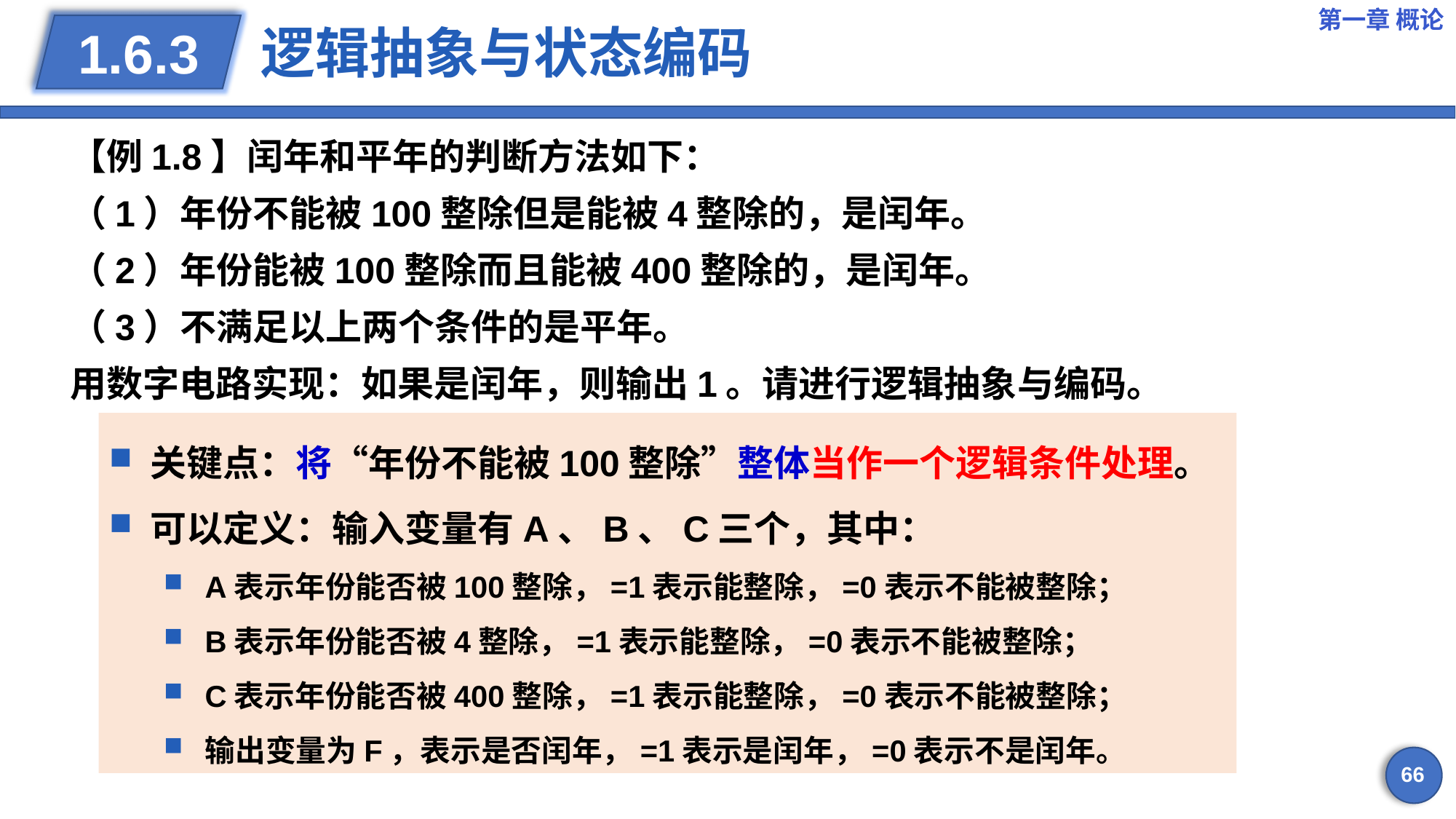

第一章 概论
# 逻辑抽象与状态编码
1.6.3
【例1.8】闰年和平年的判断方法如下：
（1）年份不能被100整除但是能被4整除的，是闰年。
（2）年份能被100整除而且能被400整除的，是闰年。
（3）不满足以上两个条件的是平年。
用数字电路实现：如果是闰年，则输出1。请进行逻辑抽象与编码。
关键点：将“年份不能被100整除”整体当作一个逻辑条件处理。
可以定义：输入变量有A、B、C三个，其中：
A表示年份能否被100整除，=1表示能整除，=0表示不能被整除；
B表示年份能否被4整除，=1表示能整除，=0表示不能被整除；
C表示年份能否被400整除，=1表示能整除，=0表示不能被整除；
输出变量为F，表示是否闰年，=1表示是闰年，=0表示不是闰年。
66